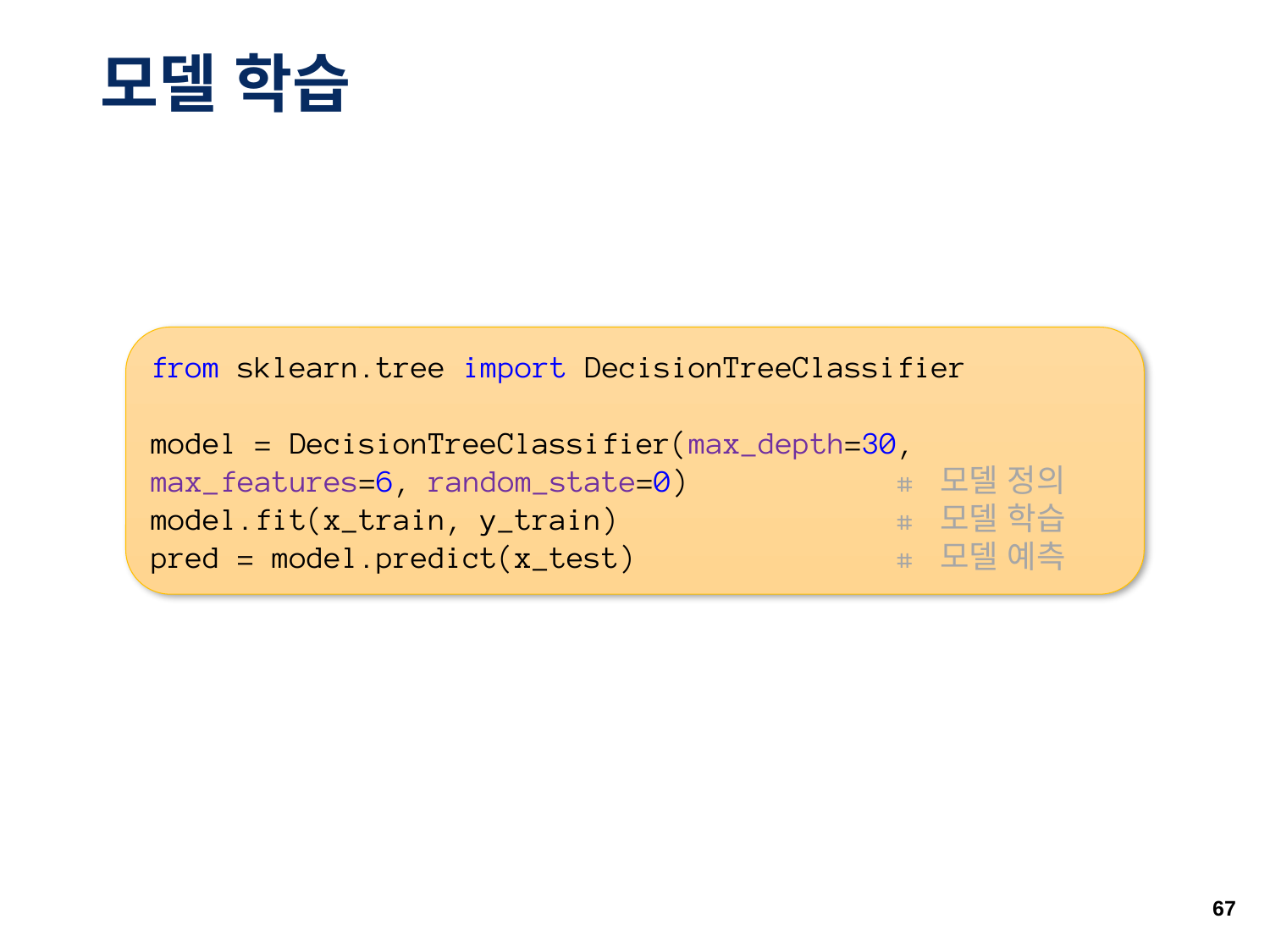

# 모델 학습
from sklearn.tree import DecisionTreeClassifier

model = DecisionTreeClassifier(max_depth=30, max_features=6, random_state=0)            # 모델 정의
model.fit(x_train, y_train)                # 모델 학습
pred = model.predict(x_test)               # 모델 예측
67